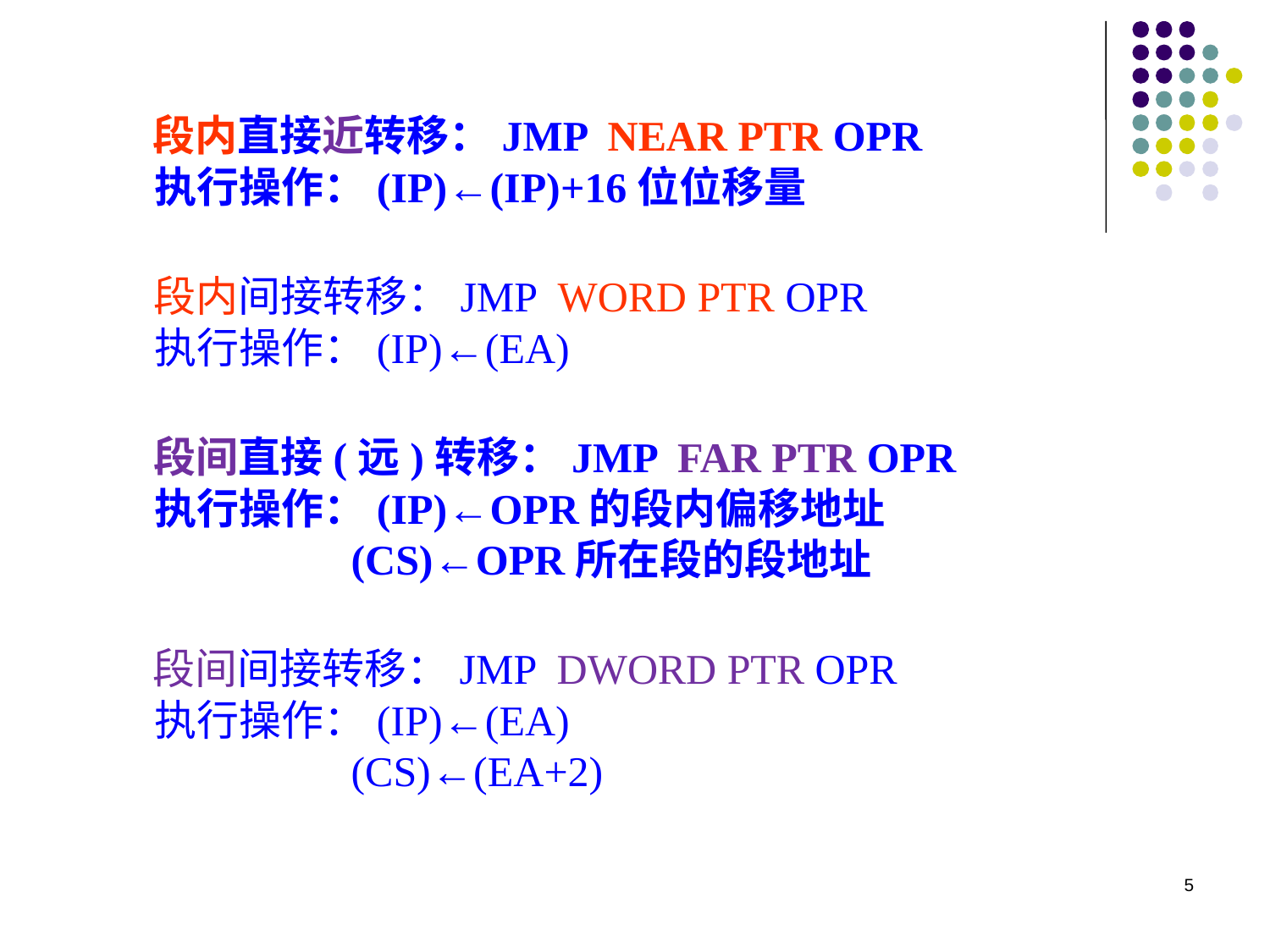

段内直接近转移：JMP  NEAR PTR OPR
     执行操作：(IP)←(IP)+16位位移量

    段内间接转移：JMP  WORD PTR OPR
     执行操作：(IP)←(EA)

    段间直接(远)转移：JMP  FAR PTR OPR
     执行操作：(IP)←OPR的段内偏移地址
                        (CS)←OPR所在段的段地址

    段间间接转移：JMP  DWORD PTR OPR
     执行操作：(IP)←(EA)
                        (CS)←(EA+2)

5